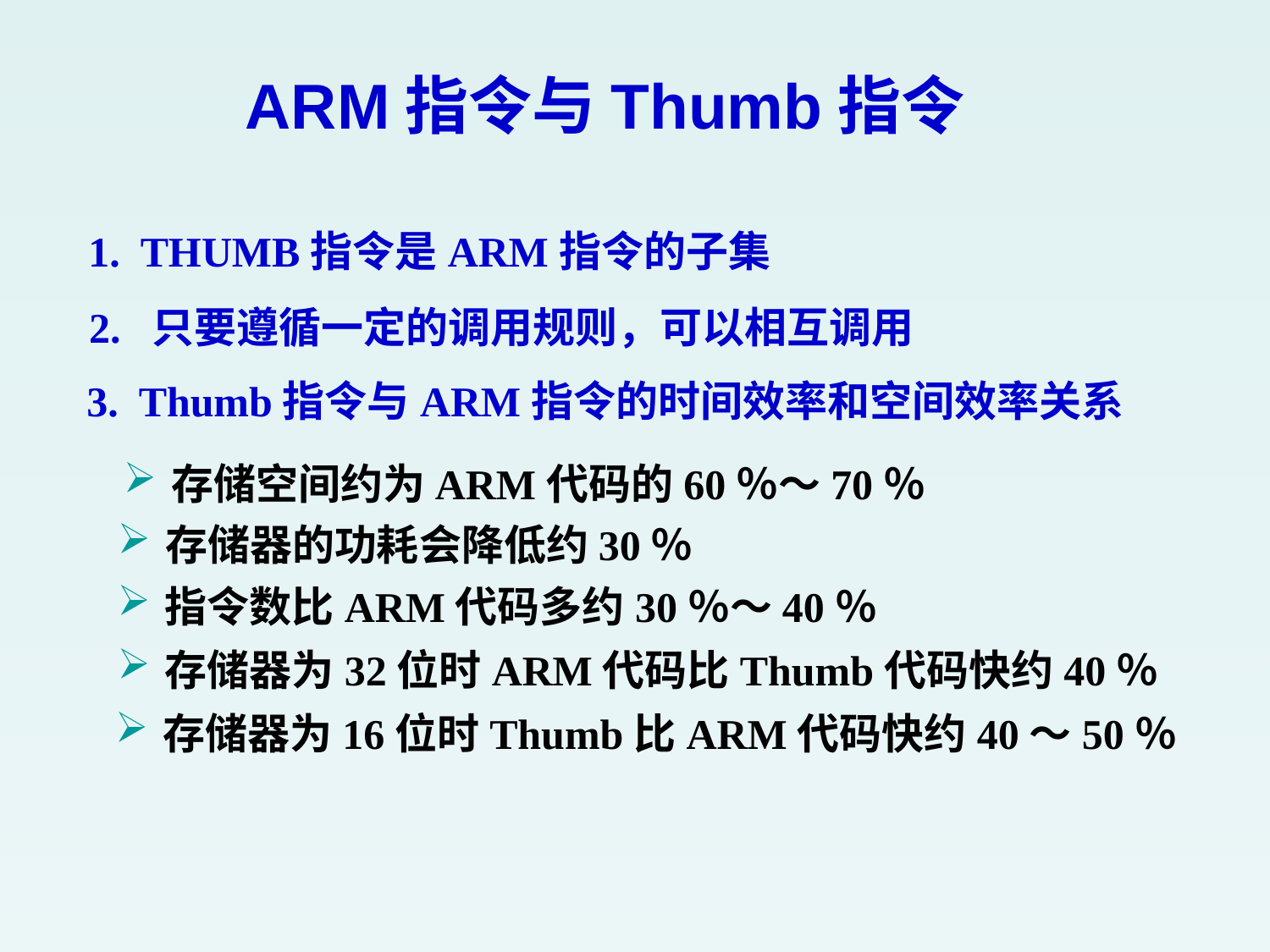

# ARM指令与Thumb指令
1.  THUMB指令是ARM指令的子集
2.  只要遵循一定的调用规则，可以相互调用
3.  Thumb指令与ARM指令的时间效率和空间效率关系
存储空间约为ARM代码的60％～70％
存储器的功耗会降低约30％
指令数比ARM代码多约30％～40％
存储器为32位时ARM代码比Thumb代码快约40％
存储器为16位时Thumb比ARM代码快约40～50％